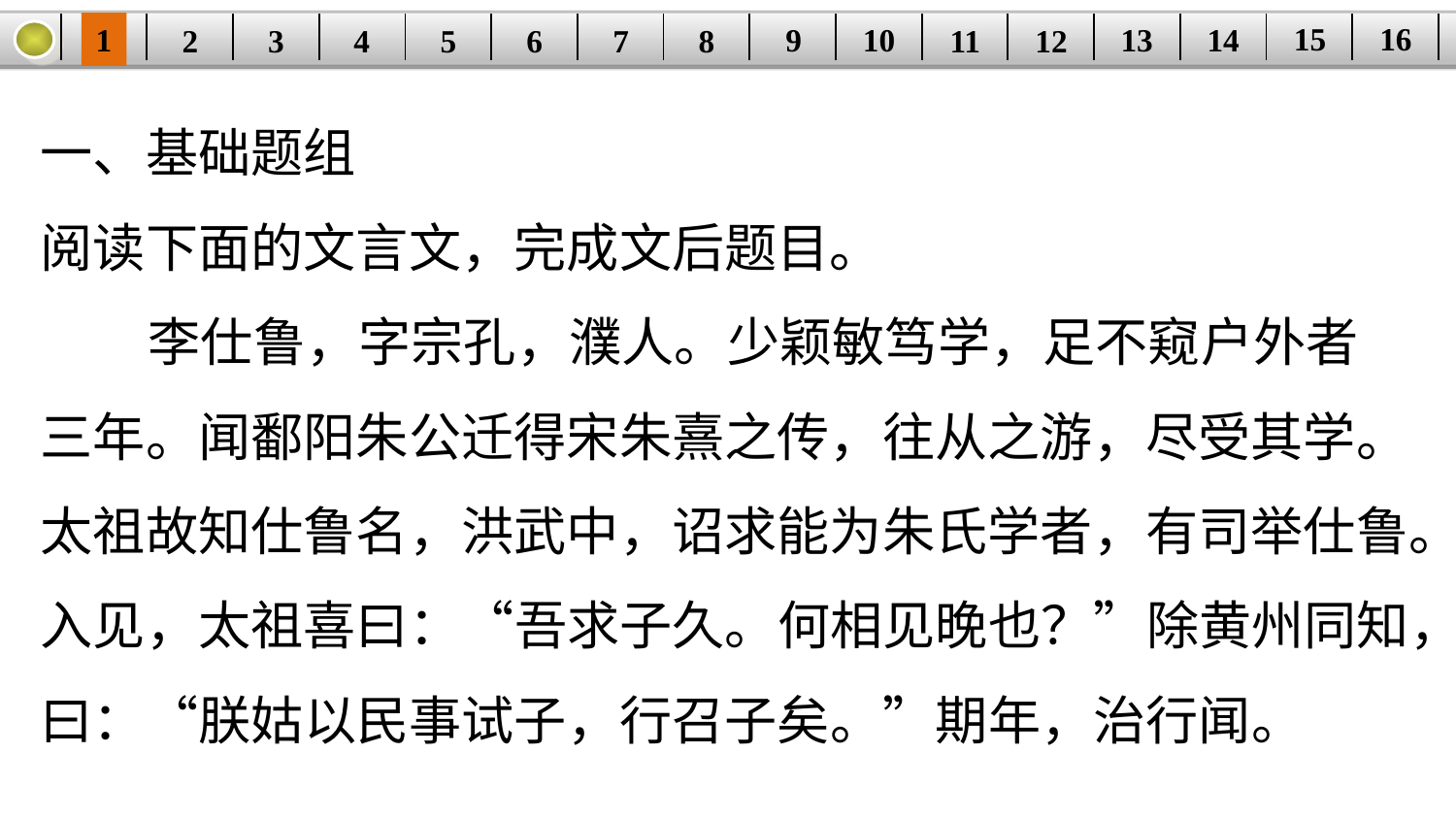

16

15
14
9
10
1
13
3
4
5
6
8
11
2
12
|  |  |  |  |  |  |  |  |  |  |  |  |  |  |  |  |
| --- | --- | --- | --- | --- | --- | --- | --- | --- | --- | --- | --- | --- | --- | --- | --- |
7

一、基础题组
阅读下面的文言文，完成文后题目。
        李仕鲁，字宗孔，濮人。少颖敏笃学，足不窥户外者三年。闻鄱阳朱公迁得宋朱熹之传，往从之游，尽受其学。太祖故知仕鲁名，洪武中，诏求能为朱氏学者，有司举仕鲁。入见，太祖喜曰：“吾求子久。何相见晚也？”除黄州同知，曰：“朕姑以民事试子，行召子矣。”期年，治行闻。